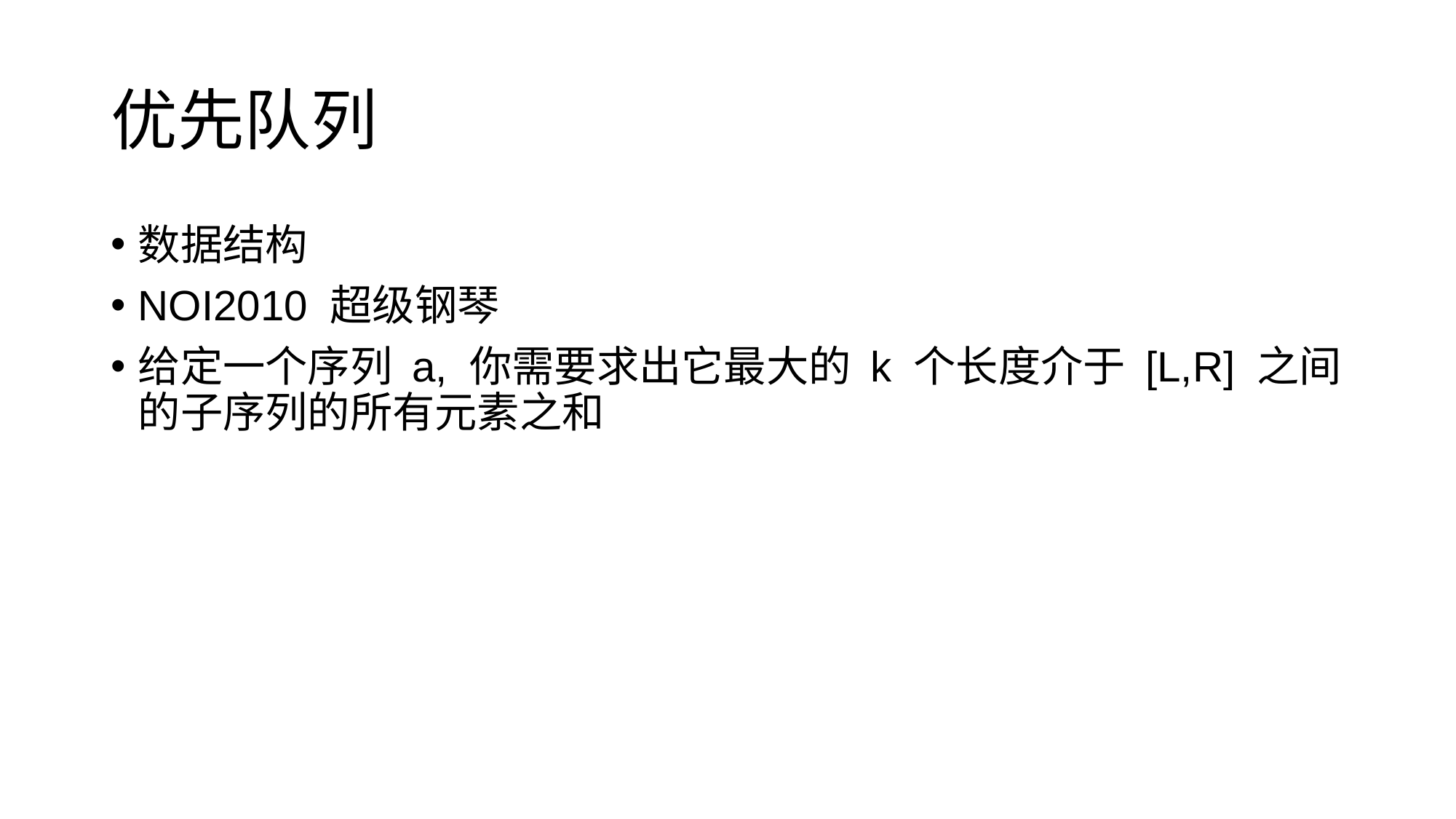

# 优先队列
数据结构
NOI2010 超级钢琴
给定一个序列 a, 你需要求出它最大的 k 个长度介于 [L,R] 之间的子序列的所有元素之和